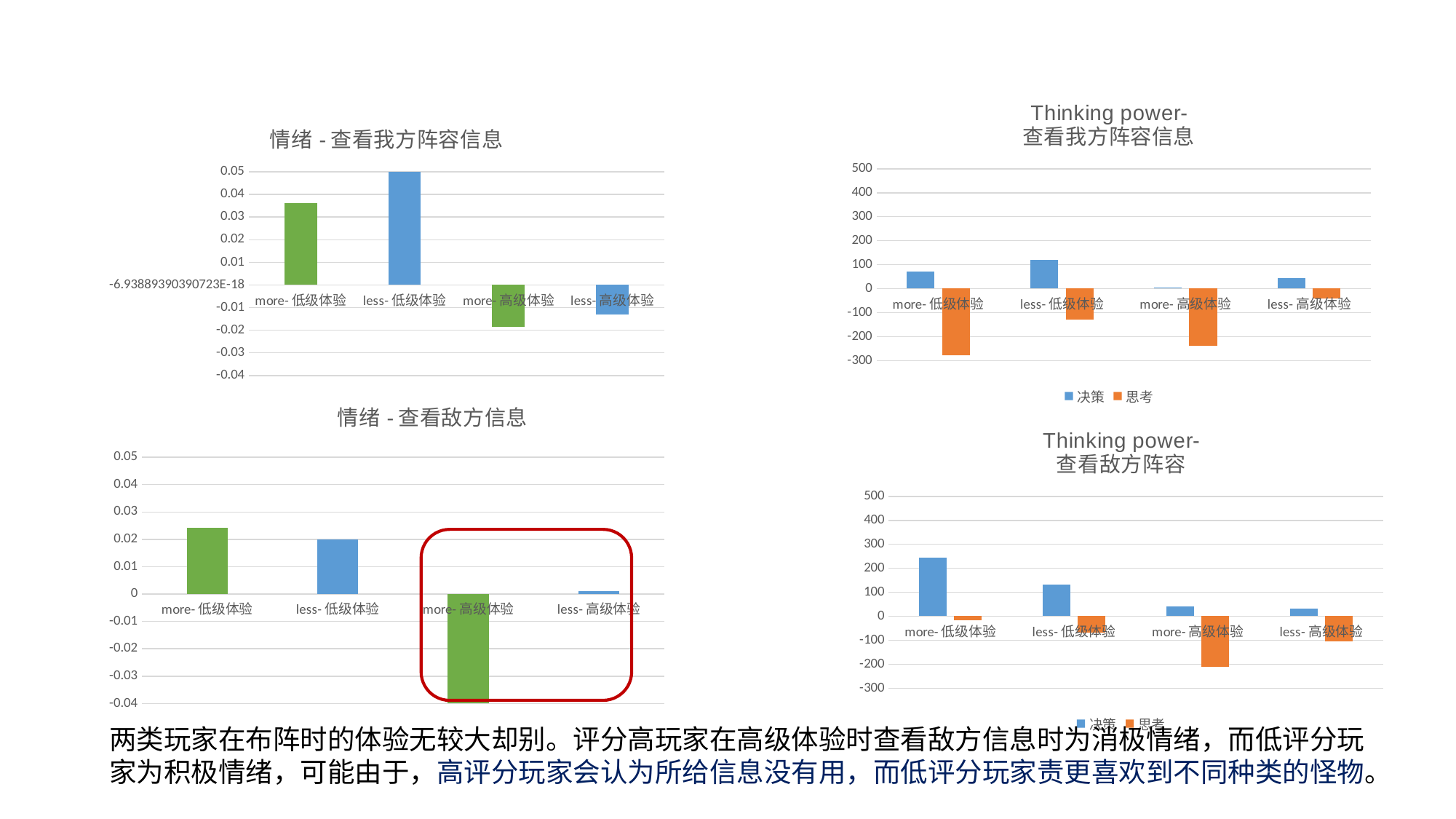

### Chart: Thinking power-
查看我方阵容信息

| Category | 决策 | 思考 |
|---|---|---|
| more-低级体验 | 71.72664113187865 | -276.61370225893415 |
| less-低级体验 | 120.98341451981351 | -129.18046674939092 |
| more-高级体验 | 3.1843452968931163 | -237.7707534361671 |
| less-高级体验 | 44.5319964741288 | -41.5477470184845 |

### Chart: 情绪-查看我方阵容信息

| Category |  |
|---|---|
| more-低级体验 | 0.03611016429928844 |
| less-低级体验 | 0.0586349723435139 |
| more-高级体验 | -0.01861770895858322 |
| less-高级体验 | -0.012981309909206741 |

### Chart: 情绪-查看敌方信息

| Category |  |
|---|---|
| more-低级体验 | 0.02426767442081202 |
| less-低级体验 | 0.01989433183048977 |
| more-高级体验 | -0.04410805732513418 |
| less-高级体验 | 0.0010664507376735718 |

### Chart: Thinking power-
查看敌方阵容

| Category | 决策 | 思考 |
|---|---|---|
| more-低级体验 | 242.96021569964586 | -16.476482799624307 |
| less-低级体验 | 130.75424408160768 | -67.66342063629715 |
| more-高级体验 | 41.24664425617508 | -210.3379112566456 |
| less-高级体验 | 32.76558124532458 | -104.44503692283348 |
两类玩家在布阵时的体验无较大却别。评分高玩家在高级体验时查看敌方信息时为消极情绪，而低评分玩家为积极情绪，可能由于，高评分玩家会认为所给信息没有用，而低评分玩家责更喜欢到不同种类的怪物。